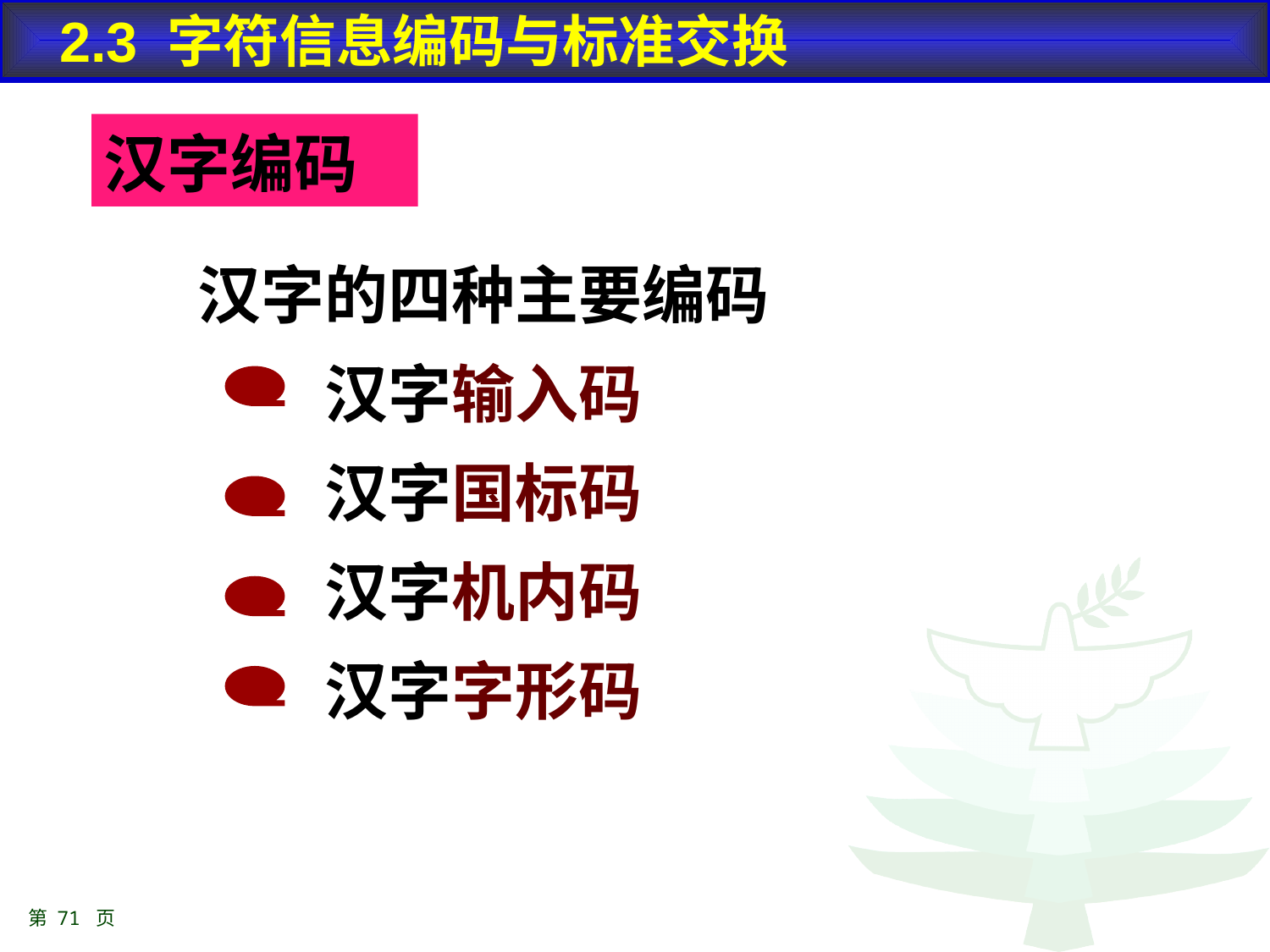

2.3 字符信息编码与标准交换
汉字编码
汉字的四种主要编码
	汉字输入码
	汉字国标码
	汉字机内码
	汉字字形码